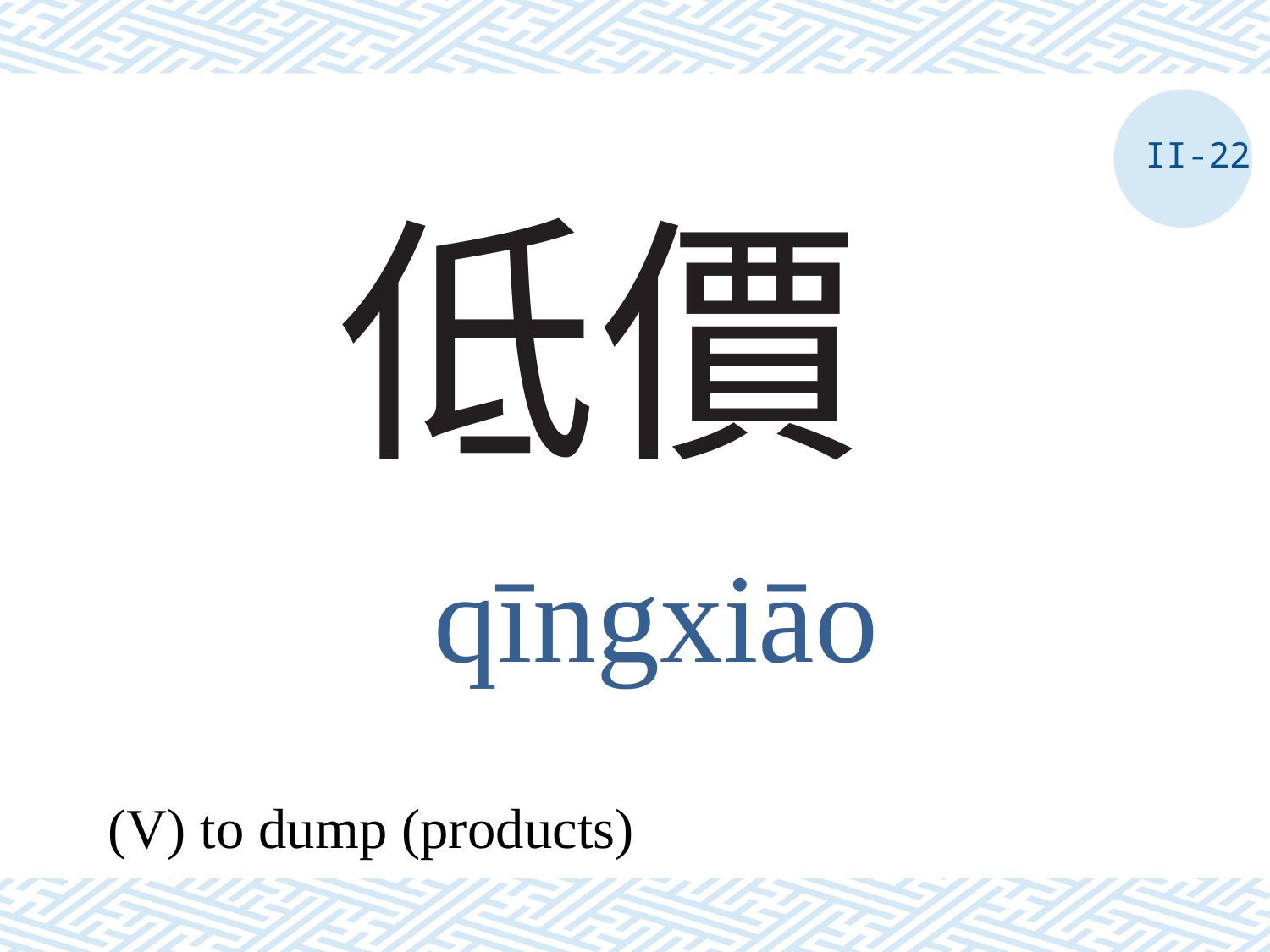

II-22

# 低價
qīngxiāo
(V) to dump (products)